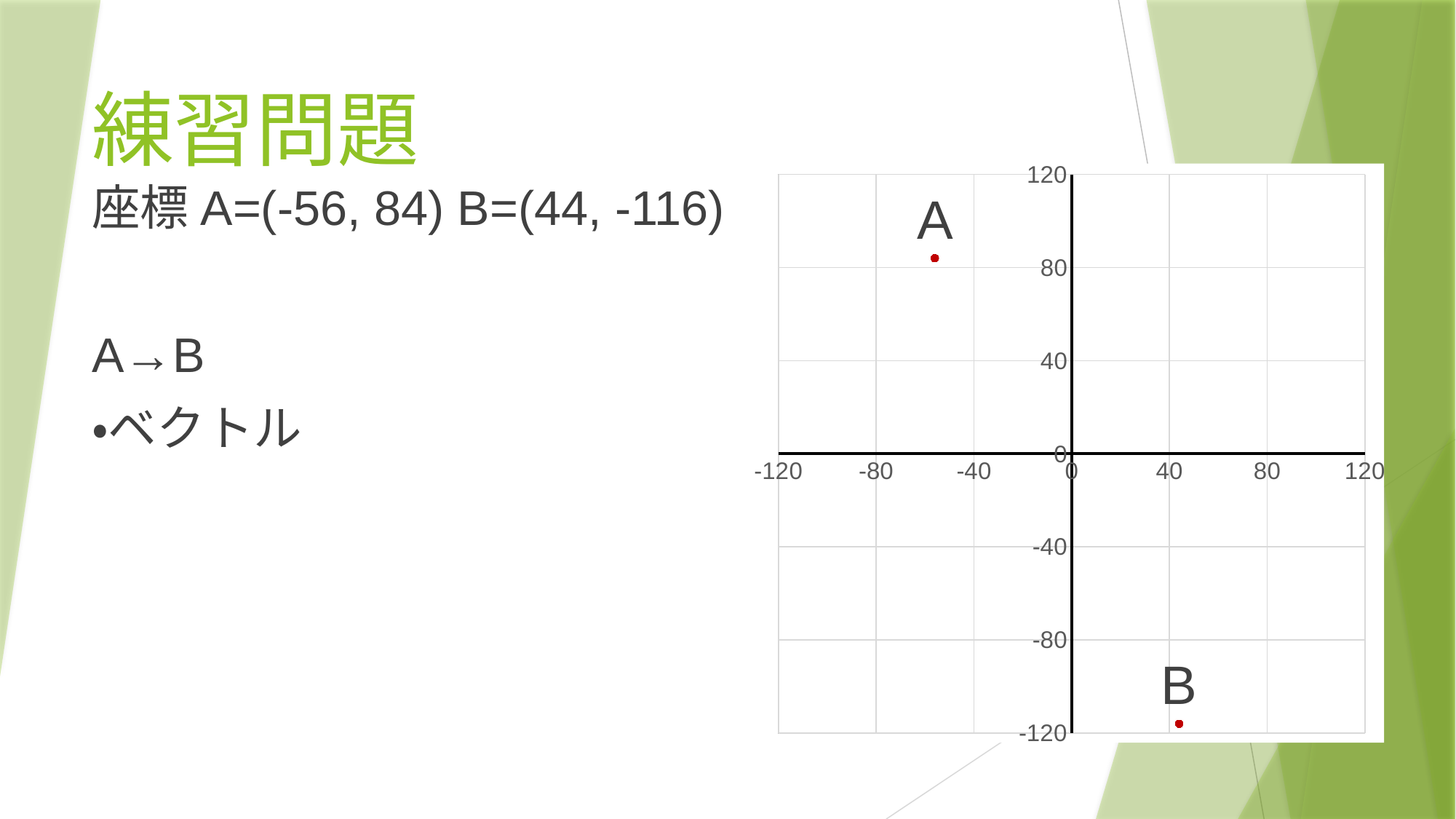

# 練習問題

### Chart

| Category | Yの値 |
|---|---|
座標A=(-56, 84) B=(44, -116)

A→B
・ベクトル
(44, -116)-(-56, 84)
= (100, -200)